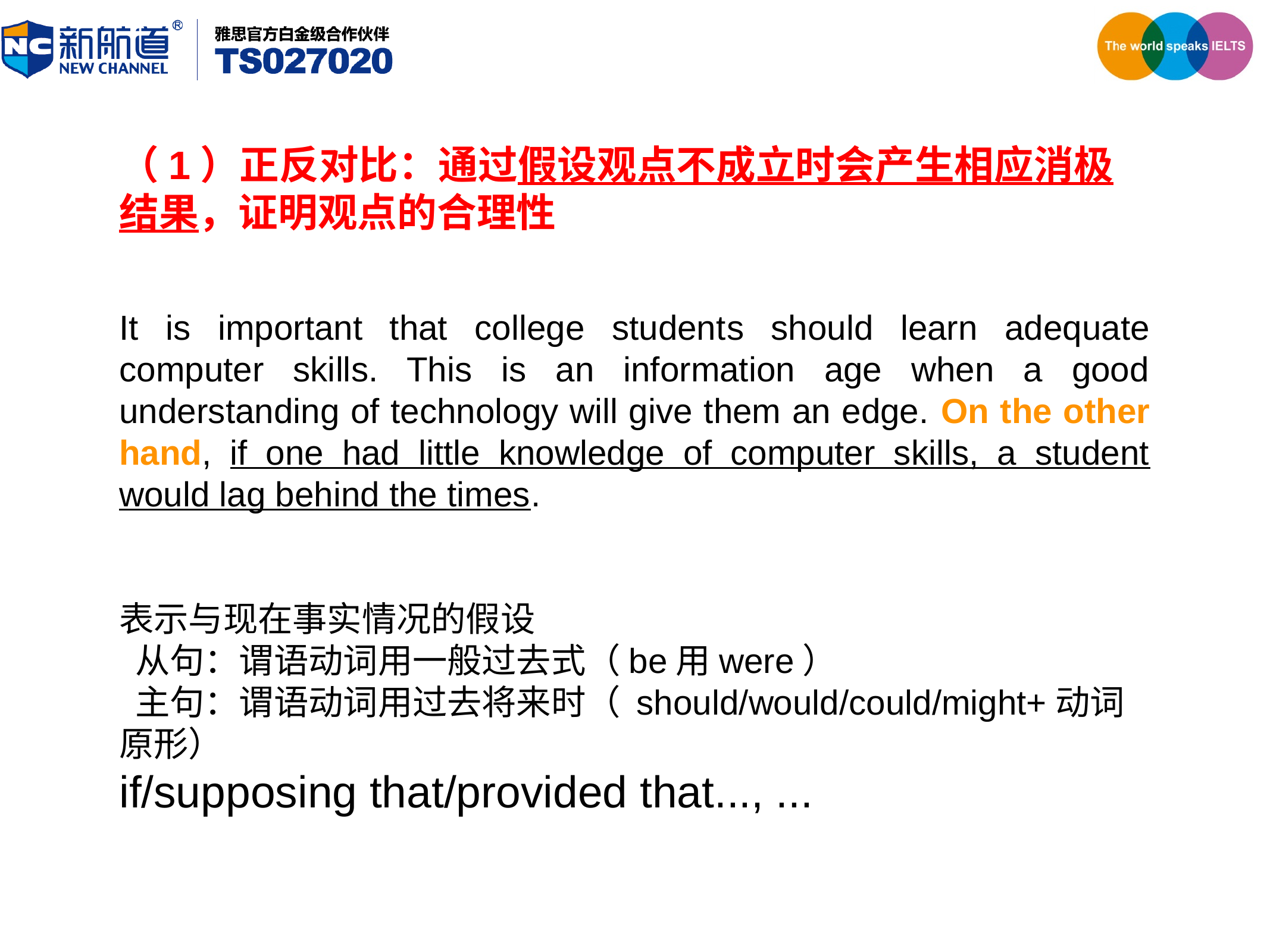

（1）正反对比：通过假设观点不成立时会产生相应消极结果，证明观点的合理性
It is important that college students should learn adequate computer skills. This is an information age when a good understanding of technology will give them an edge. On the other hand, if one had little knowledge of computer skills, a student would lag behind the times.

表示与现在事实情况的假设
 从句：谓语动词用一般过去式（be用were）
 主句：谓语动词用过去将来时（ should/would/could/might+动词原形）
if/supposing that/provided that..., ...